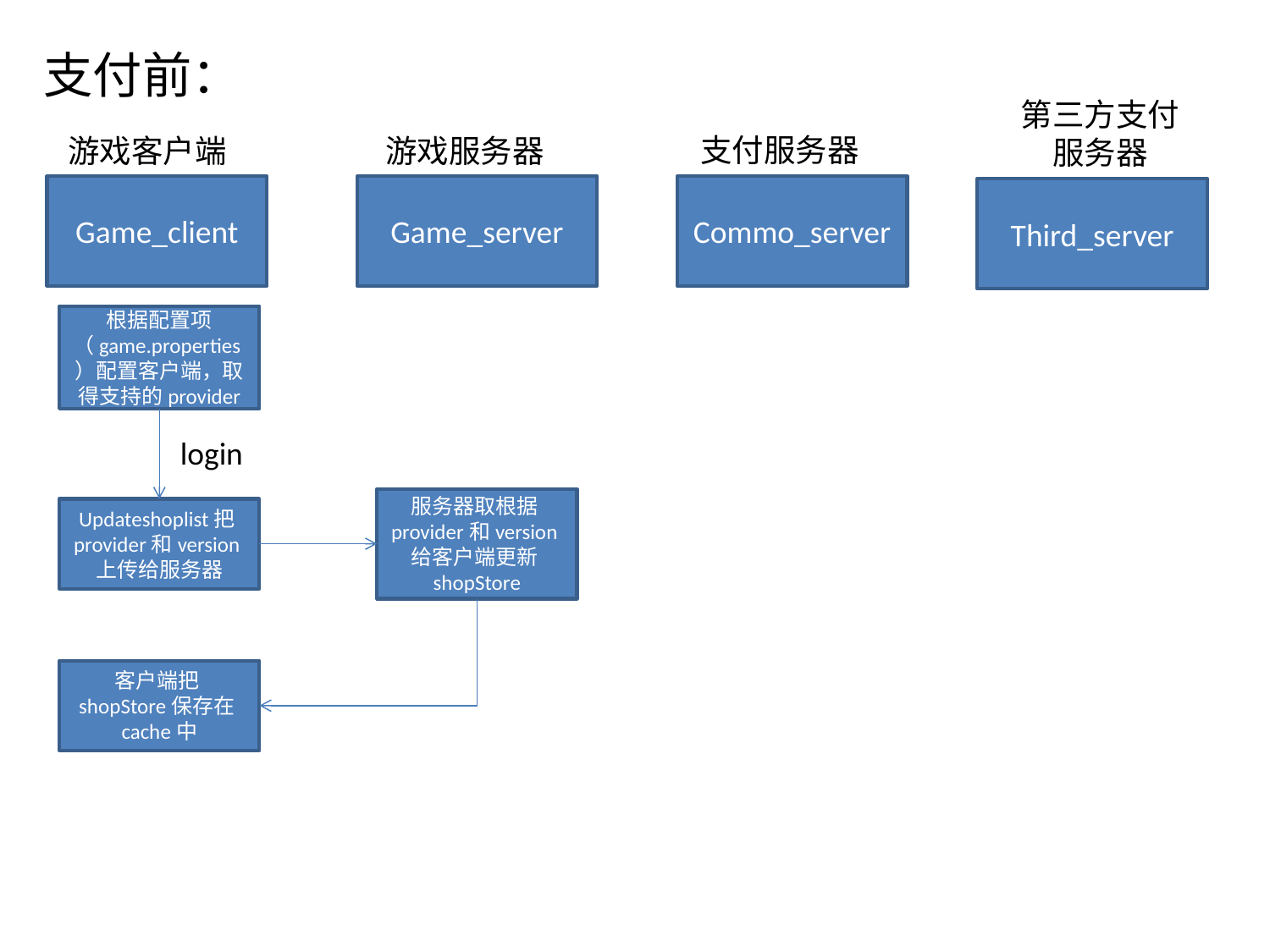

支付前：
第三方支付服务器
支付服务器
游戏客户端
游戏服务器
Game_client
Game_server
Commo_server
Third_server
根据配置项（game.properties）配置客户端，取得支持的provider
login
服务器取根据provider和version给客户端更新shopStore
Updateshoplist把provider和version上传给服务器
客户端把shopStore保存在cache中